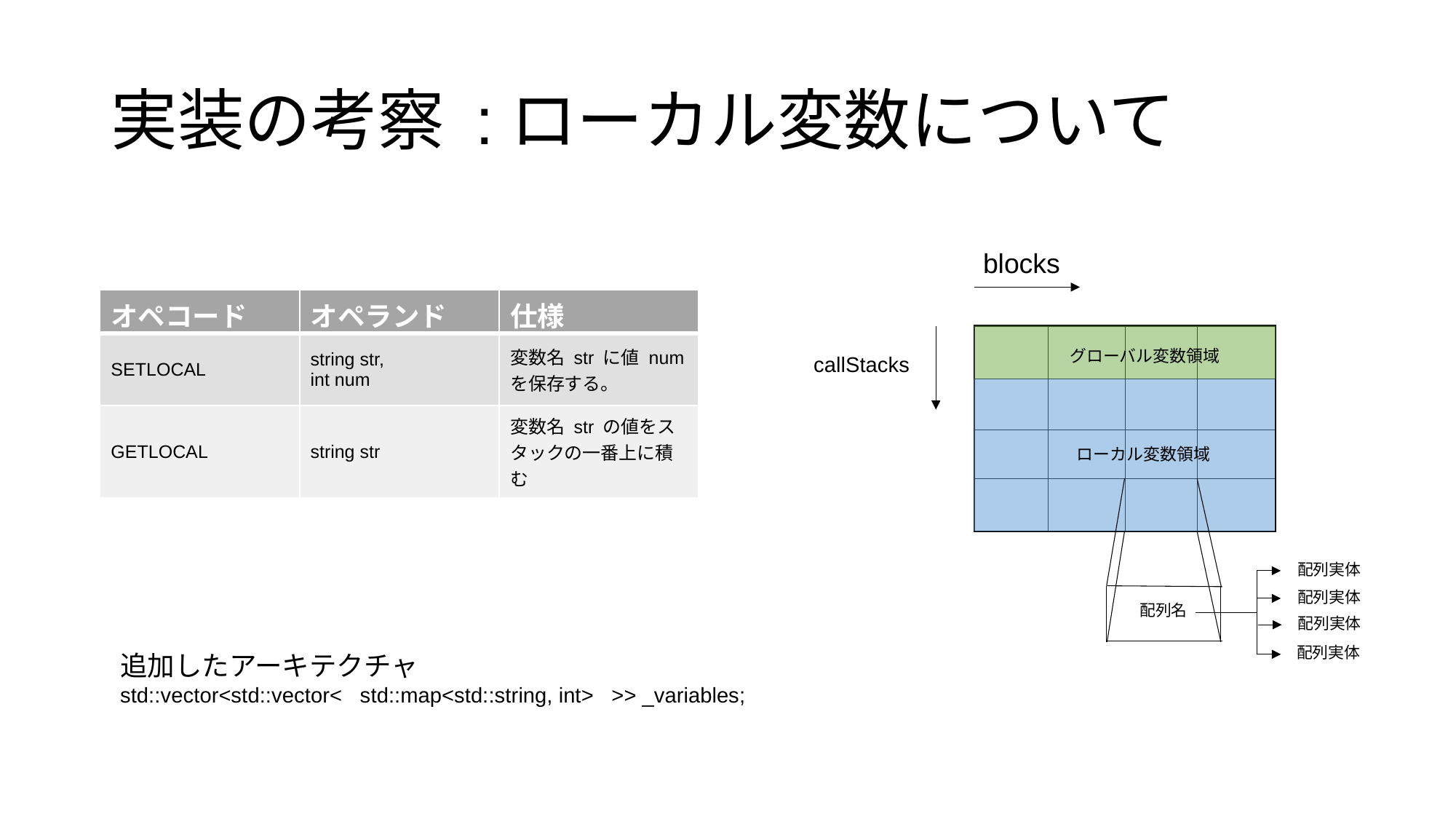

# 実装の考察 :ローカル変数について
blocks

グローバル変数領域
callStacks

ローカル変数領域
配列実体
配列実体
配列名
配列実体
配列実体
| オペコード | オペランド | 仕様 |
| --- | --- | --- |
| SETLOCAL | string str, int num | 変数名 str に値 num を保存する。 |
| GETLOCAL | string str | 変数名 str の値をスタックの一番上に積む |
追加したアーキテクチャ
std::vector<std::vector<   std::map<std::string, int>   >> _variables;